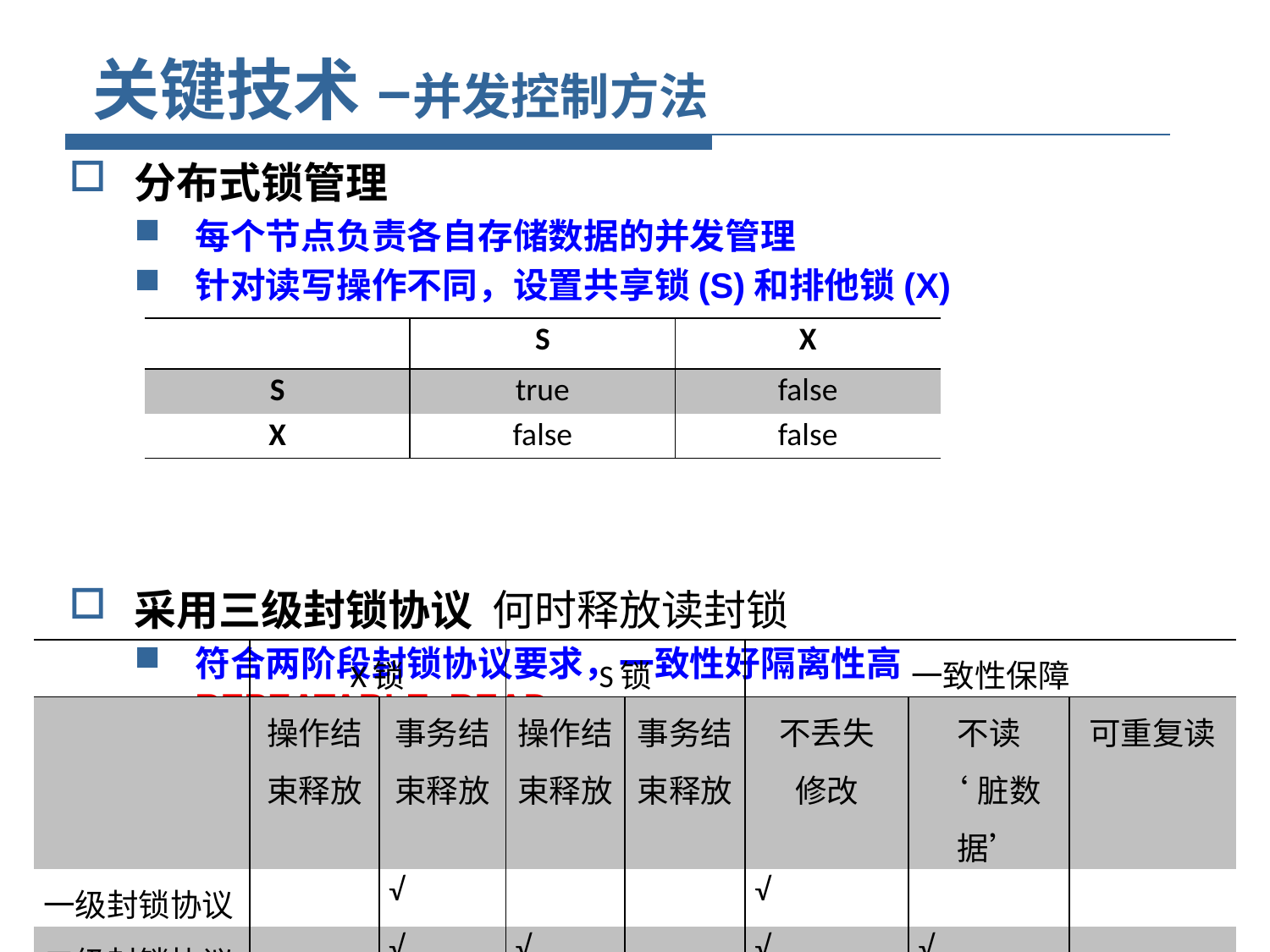

# 关键技术 –并发控制方法
分布式锁管理
每个节点负责各自存储数据的并发管理
针对读写操作不同，设置共享锁(S)和排他锁(X)

采用三级封锁协议  何时释放读封锁
符合两阶段封锁协议要求，一致性好隔离性高   REPEATABLE_READ
|  | S | X |
| --- | --- | --- |
| S | true | false |
| X | false | false |
|  | X锁 |  | S锁 |  | 一致性保障 |  |  |
| --- | --- | --- | --- | --- | --- | --- | --- |
|  | 操作结 束释放 | 事务结 束释放 | 操作结 束释放 | 事务结 束释放 | 不丢失 修改 | 不读 ‘脏数据’ | 可重复读 |
| 一级封锁协议 |  | √ |  |  | √ |  |  |
| 二级封锁协议 |  | √ | √ |  | √ | √ |  |
| 三级封锁协议 |  | √ |  | √ | √ | √ | √ |